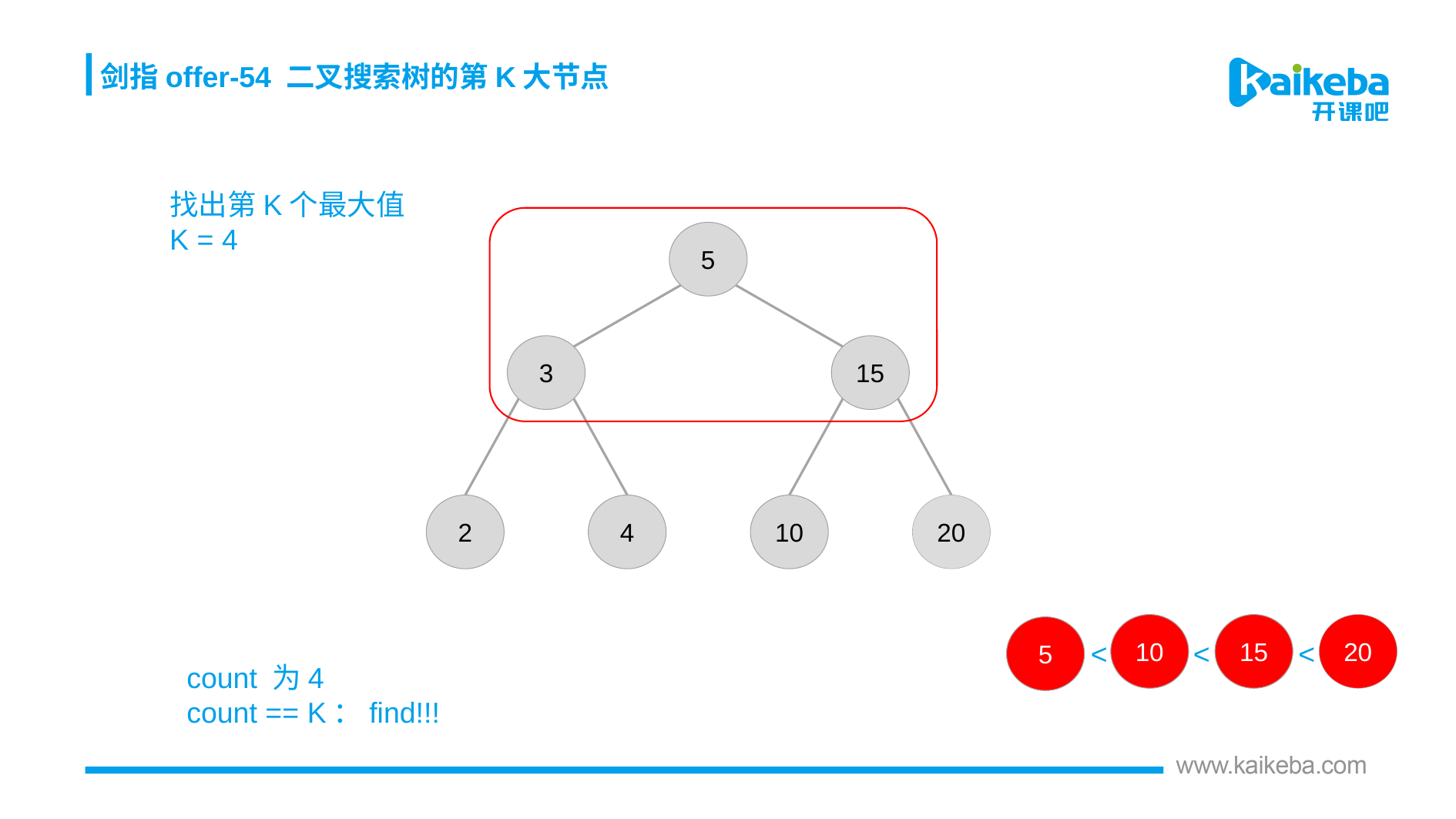

剑指offer-54 二叉搜索树的第K大节点
找出第K个最大值
K = 4

5
3
15
2
4
10
20
10
15
20
5
<
<
<
count 为4
count == K：find!!!